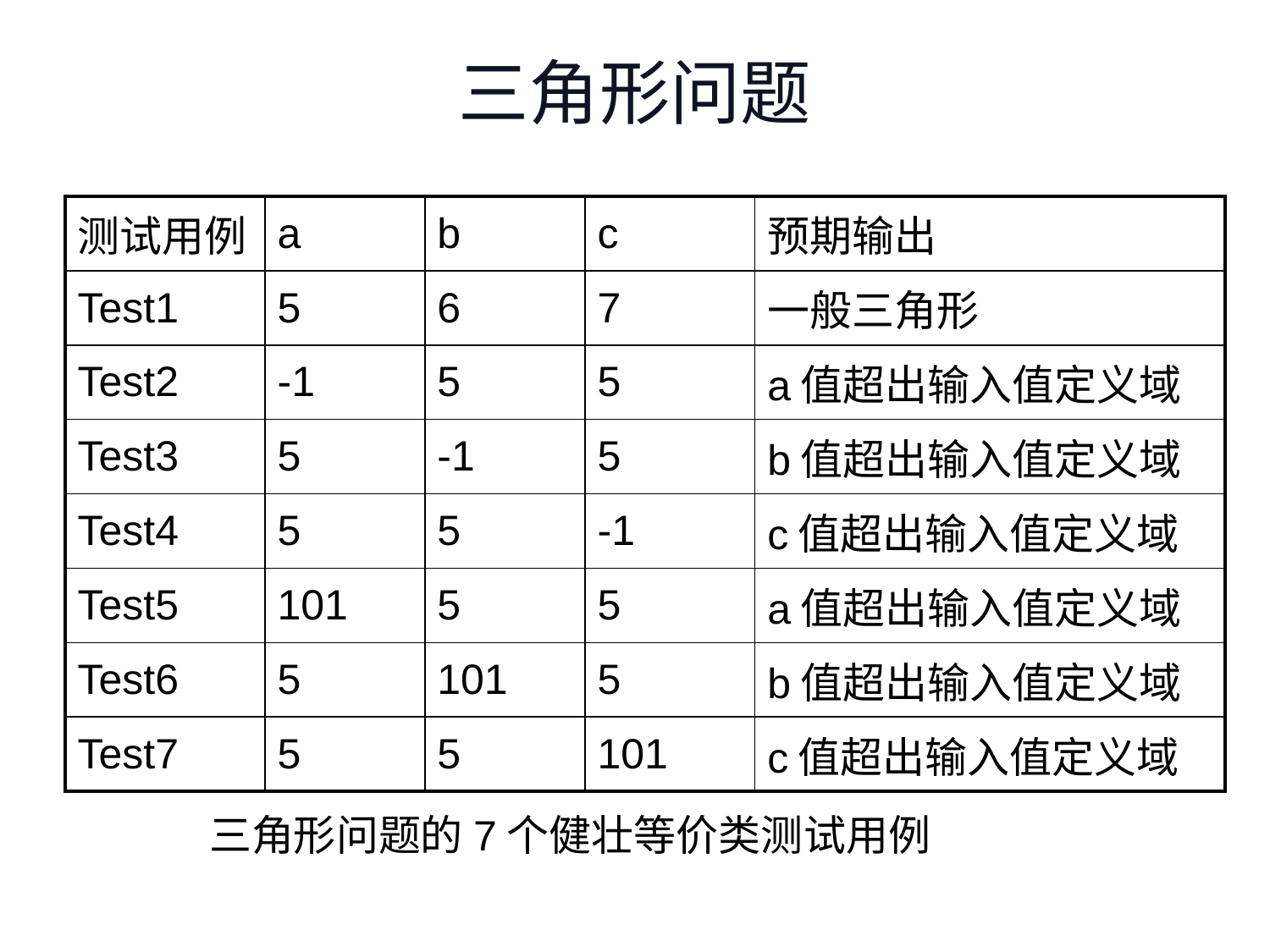

三角形问题
| 测试用例 | a | b | c | 预期输出 |
| --- | --- | --- | --- | --- |
| Test1 | 5 | 6 | 7 | 一般三角形 |
| Test2 | -1 | 5 | 5 | a值超出输入值定义域 |
| Test3 | 5 | -1 | 5 | b值超出输入值定义域 |
| Test4 | 5 | 5 | -1 | c值超出输入值定义域 |
| Test5 | 101 | 5 | 5 | a值超出输入值定义域 |
| Test6 | 5 | 101 | 5 | b值超出输入值定义域 |
| Test7 | 5 | 5 | 101 | c值超出输入值定义域 |
三角形问题的7个健壮等价类测试用例